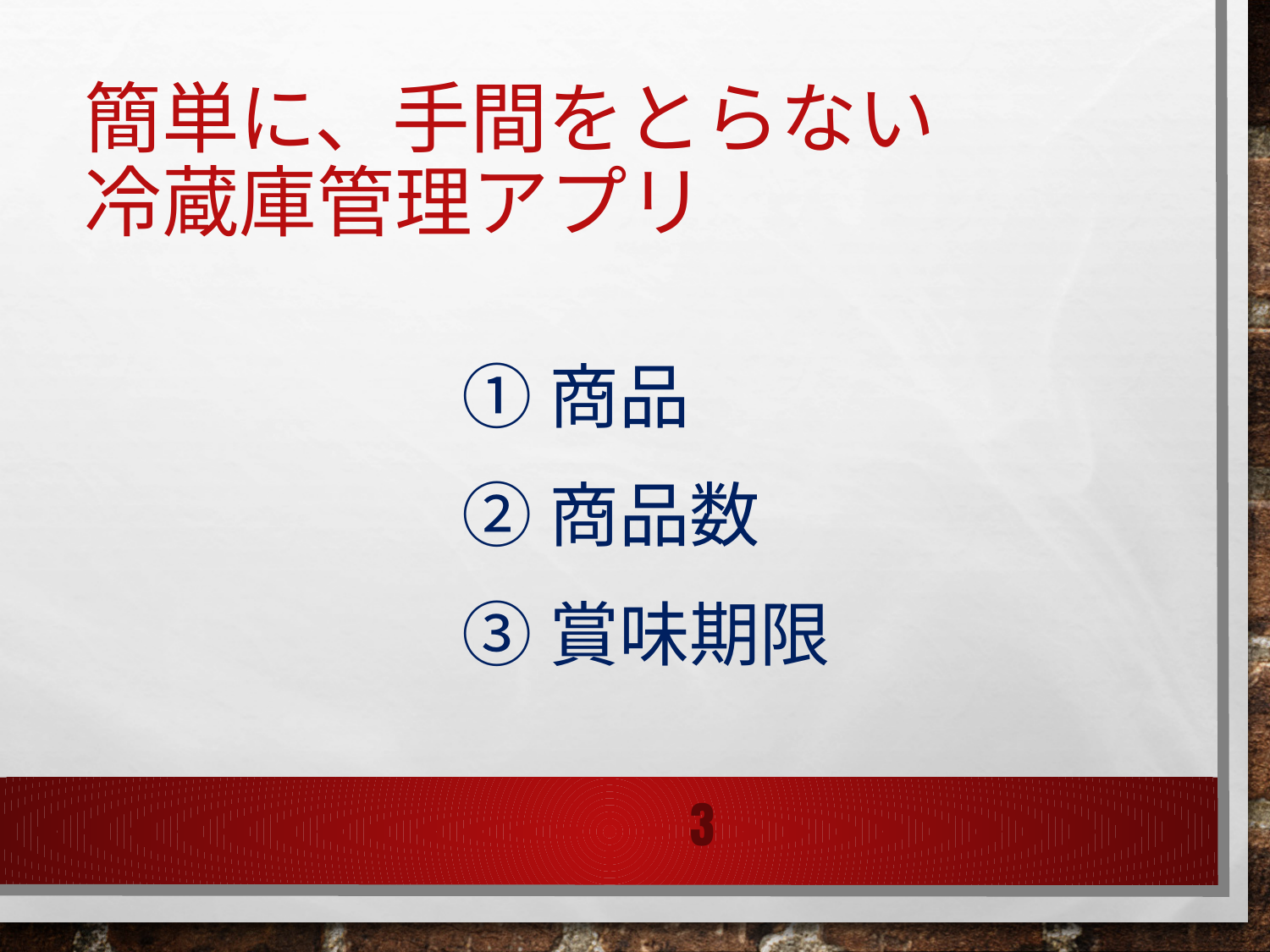

# 簡単に、手間をとらない 冷蔵庫管理アプリ
①商品
②商品数
③賞味期限
3